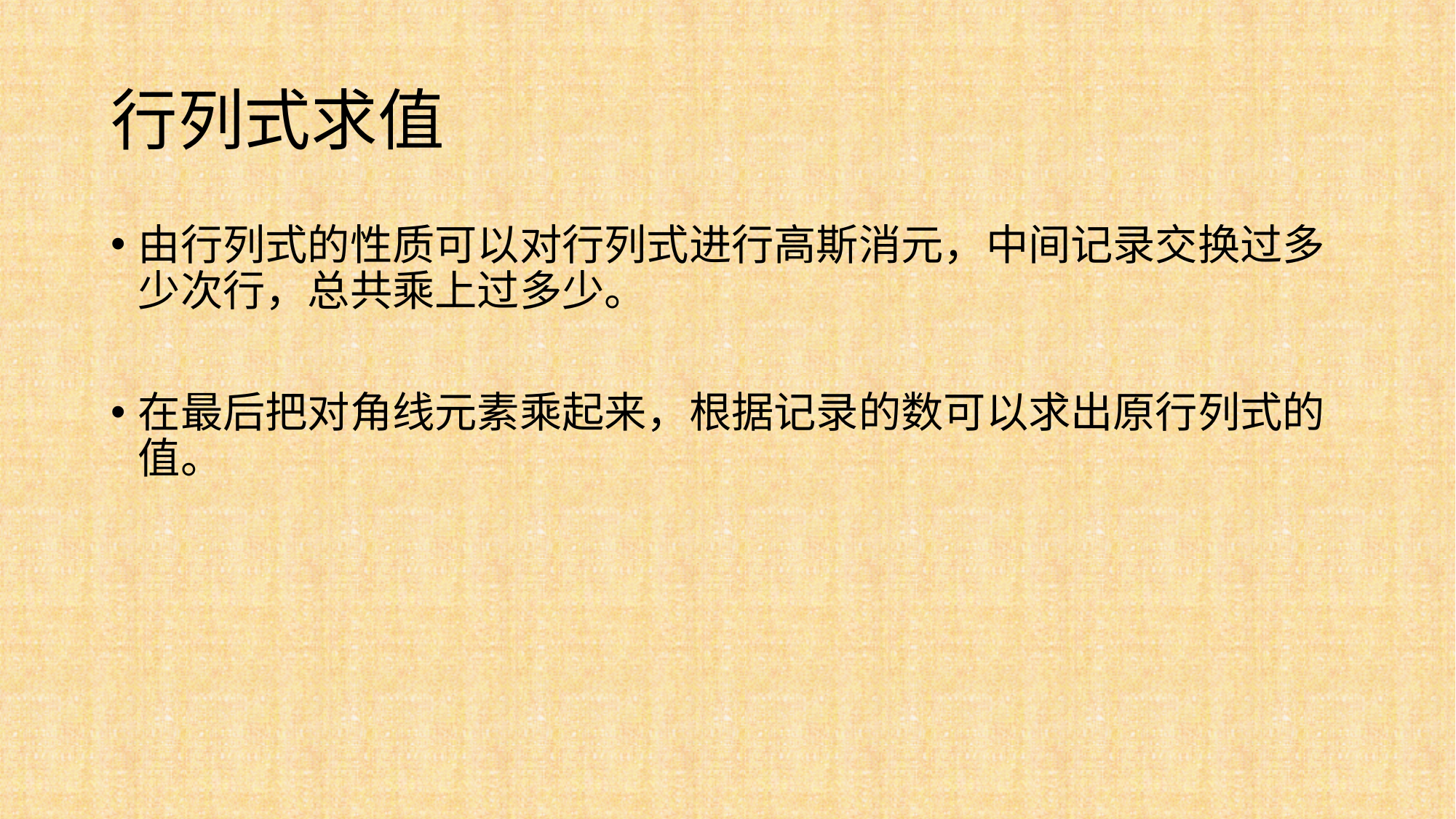

# 行列式求值
由行列式的性质可以对行列式进行高斯消元，中间记录交换过多少次行，总共乘上过多少。

在最后把对角线元素乘起来，根据记录的数可以求出原行列式的值。